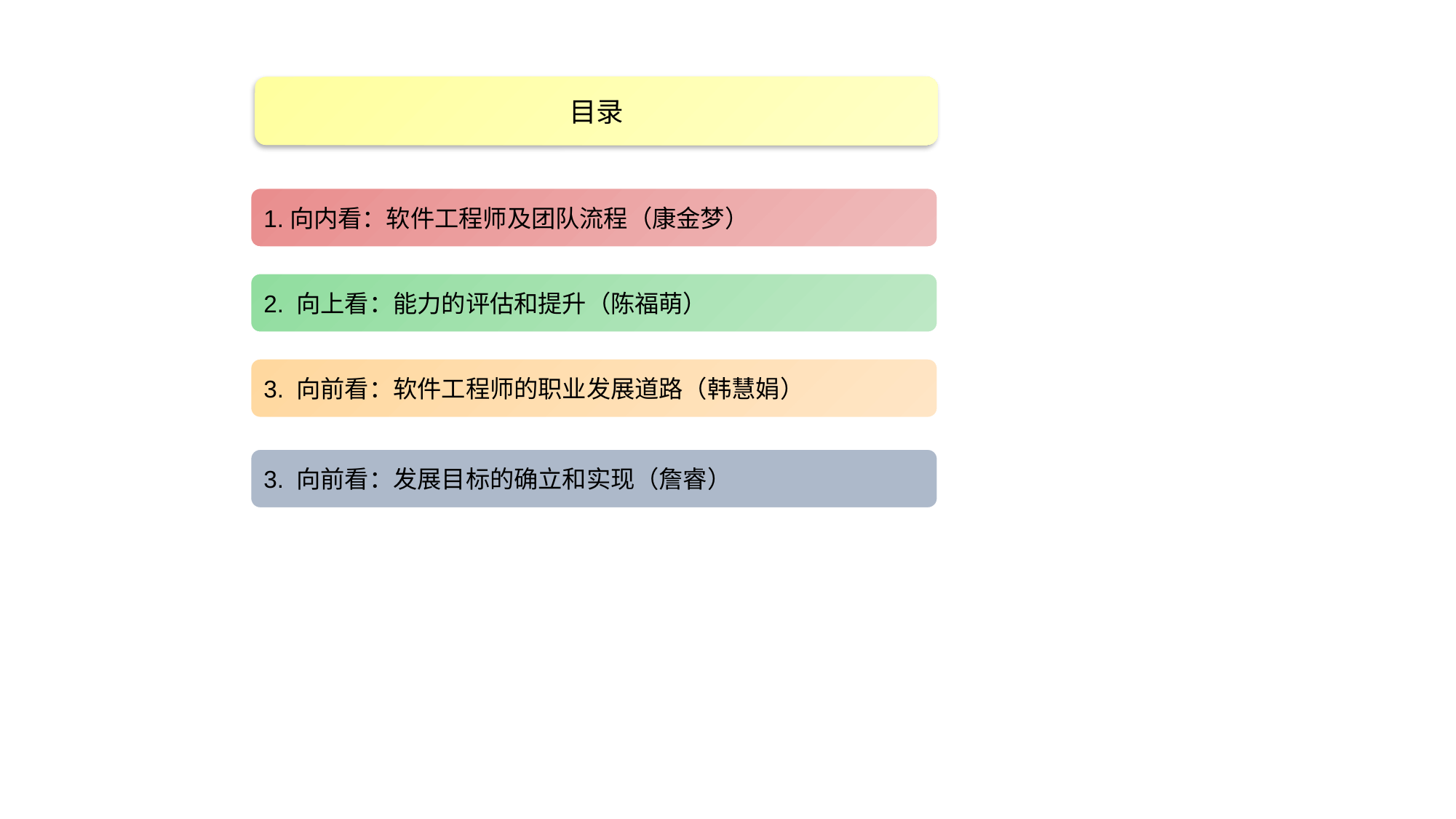

目录
1.向内看：软件工程师及团队流程（康金梦）
2. 向上看：能力的评估和提升（陈福萌）
3. 向前看：软件工程师的职业发展道路（韩慧娟）
3. 向前看：发展目标的确立和实现（詹睿）